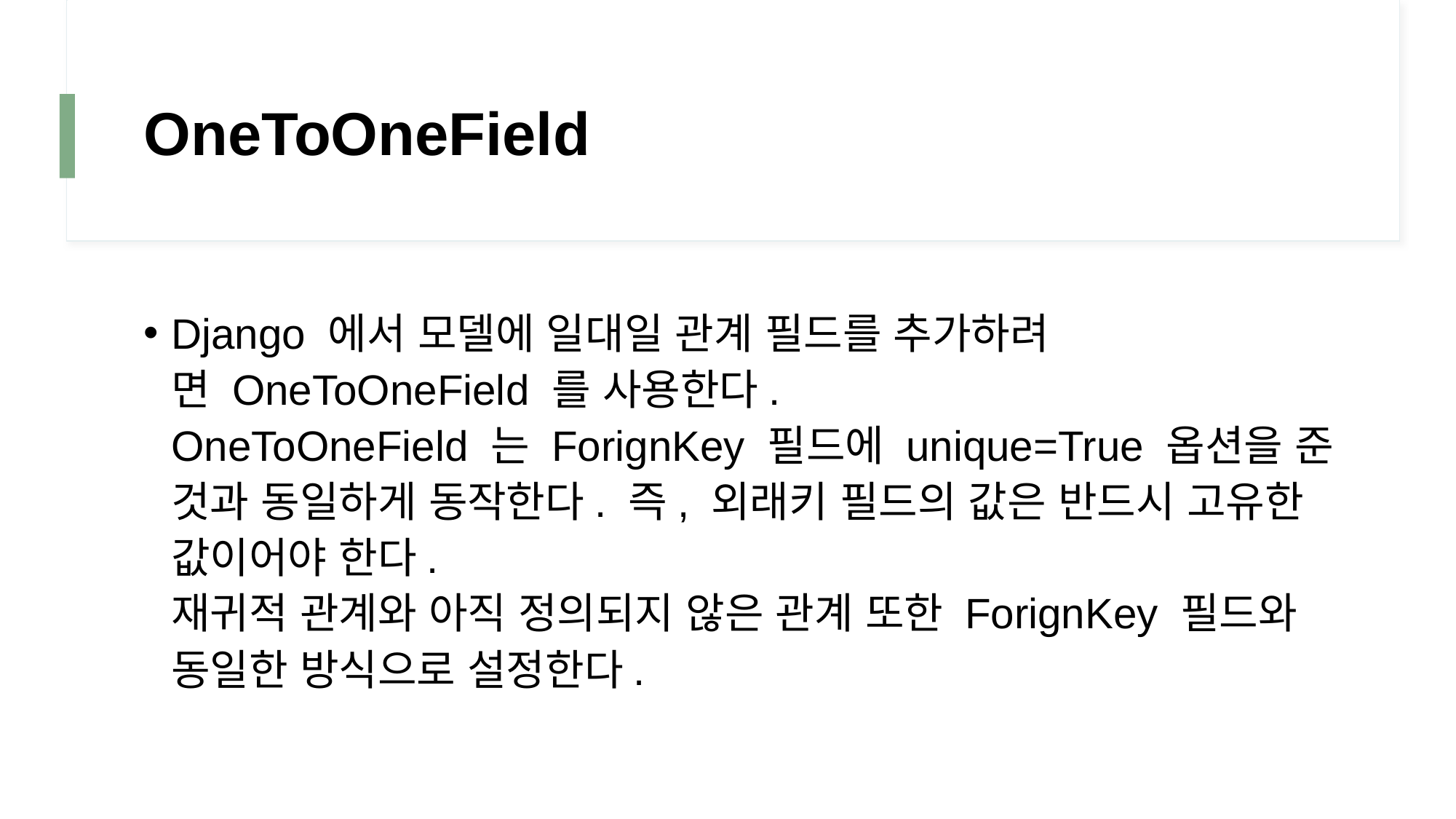

# OneToOneField
Django 에서 모델에 일대일 관계 필드를 추가하려면 OneToOneField 를 사용한다.
OneToOneField 는 ForignKey 필드에 unique=True 옵션을 준 것과 동일하게 동작한다. 즉, 외래키 필드의 값은 반드시 고유한 값이어야 한다.
재귀적 관계와 아직 정의되지 않은 관계 또한 ForignKey 필드와 동일한 방식으로 설정한다.